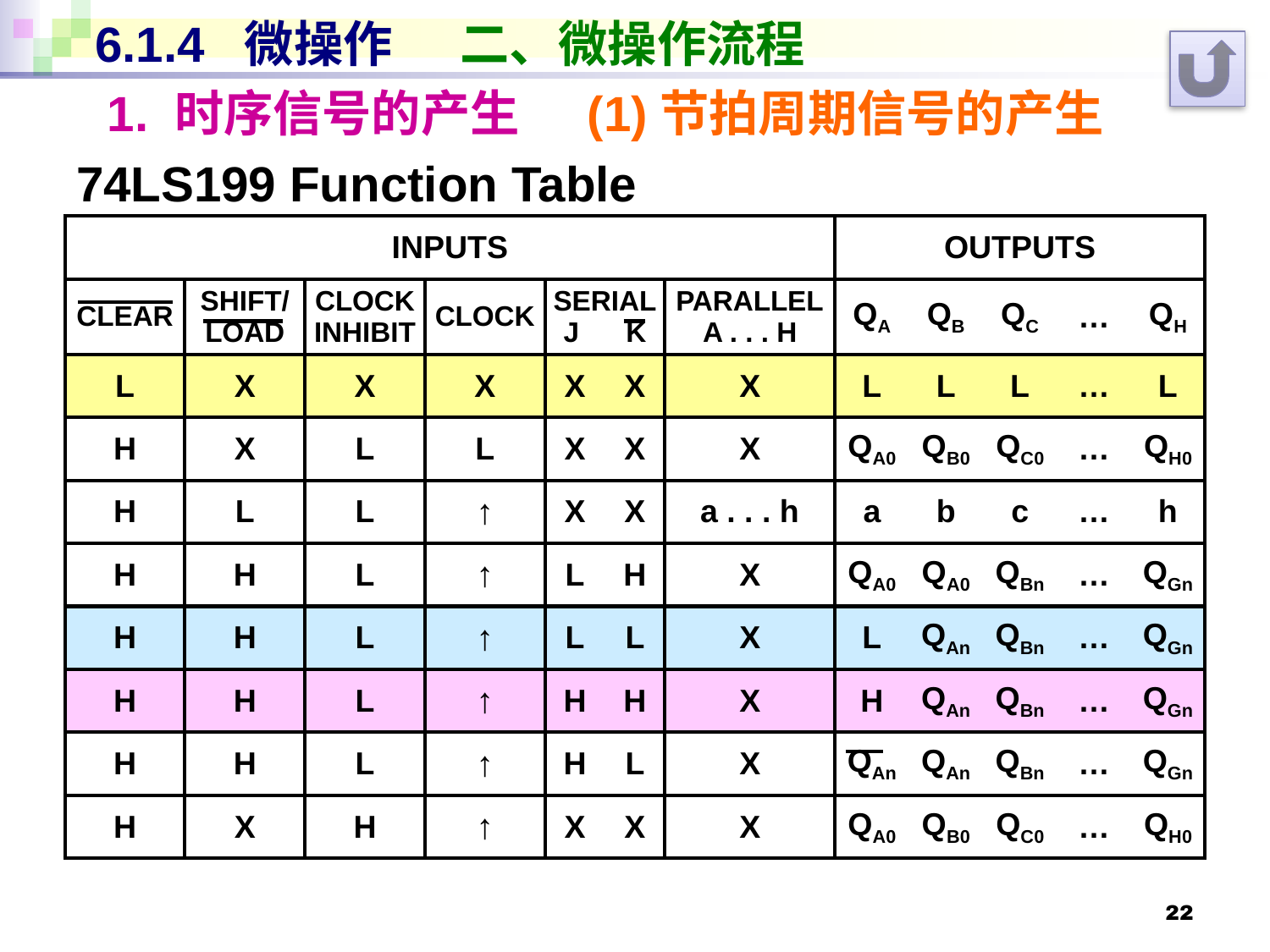

# 6.1.4  微操作      二、微操作流程

1. 时序信号的产生     (1)节拍周期信号的产生
74LS199 Function Table
| INPUTS |  |  |  |  |  |  | OUTPUTS |  |  |  |  |
| --- | --- | --- | --- | --- | --- | --- | --- | --- | --- | --- | --- |
| CLEAR | SHIFT/ LOAD | CLOCK INHIBIT | CLOCK | SERIAL J K |  | PARALLEL A . . . H | QA | QB | QC | … | QH |
| L | X | X | X | X | X | X | L | L | L | … | L |
| H | X | L | L | X | X | X | QA0 | QB0 | QC0 | … | QH0 |
| H | L | L | ↑ | X | X | a . . . h | a | b | c | … | h |
| H | H | L | ↑ | L | H | X | QA0 | QA0 | QBn | … | QGn |
| H | H | L | ↑ | L | L | X | L | QAn | QBn | … | QGn |
| H | H | L | ↑ | H | H | X | H | QAn | QBn | … | QGn |
| H | H | L | ↑ | H | L | X | QAn | QAn | QBn | … | QGn |
| H | X | H | ↑ | X | X | X | QA0 | QB0 | QC0 | … | QH0 |
22